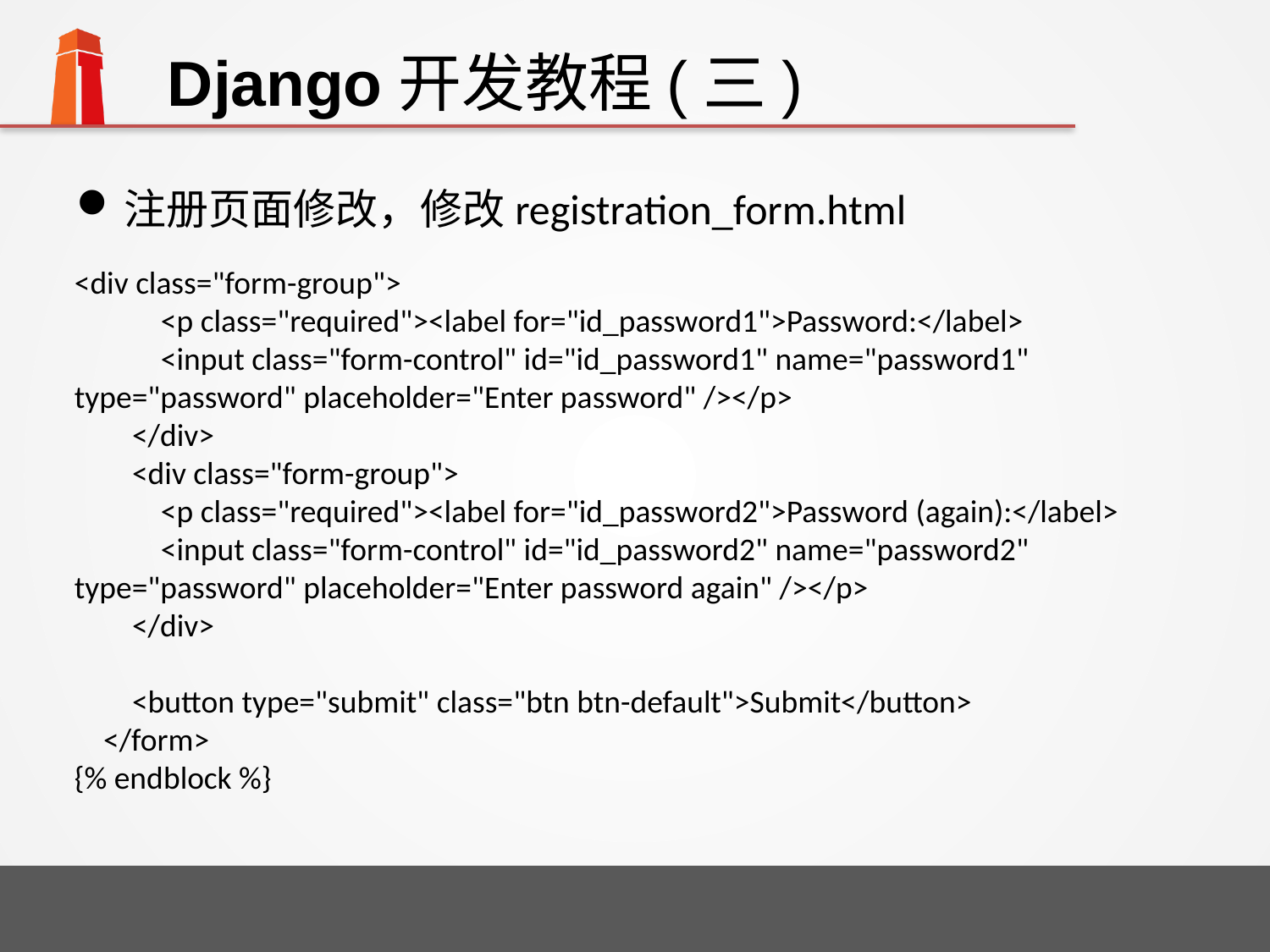

# Django开发教程(三)
注册页面修改，修改registration_form.html
<div class="form-group">
            <p class="required"><label for="id_password1">Password:</label>
            <input class="form-control" id="id_password1" name="password1" type="password" placeholder="Enter password" /></p>
        </div>
        <div class="form-group">
            <p class="required"><label for="id_password2">Password (again):</label>
            <input class="form-control" id="id_password2" name="password2" type="password" placeholder="Enter password again" /></p>
        </div>

        <button type="submit" class="btn btn-default">Submit</button>
    </form>
{% endblock %}